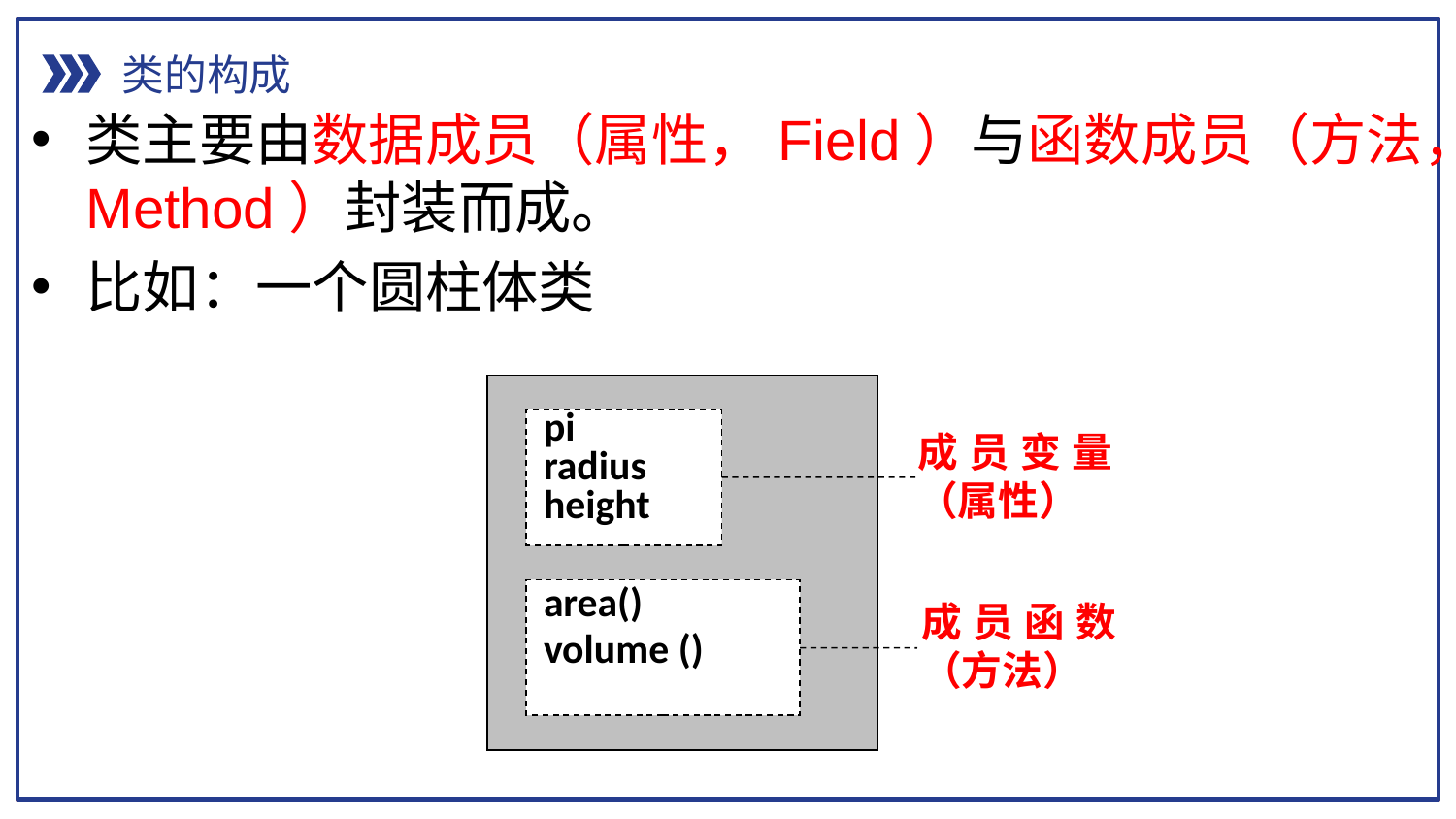

类的构成

类主要由数据成员（属性，Field）与函数成员（方法，Method）封装而成。
比如：一个圆柱体类

pi
radius
height
area()
volume ()
成员变量（属性）

成员函数（方法）